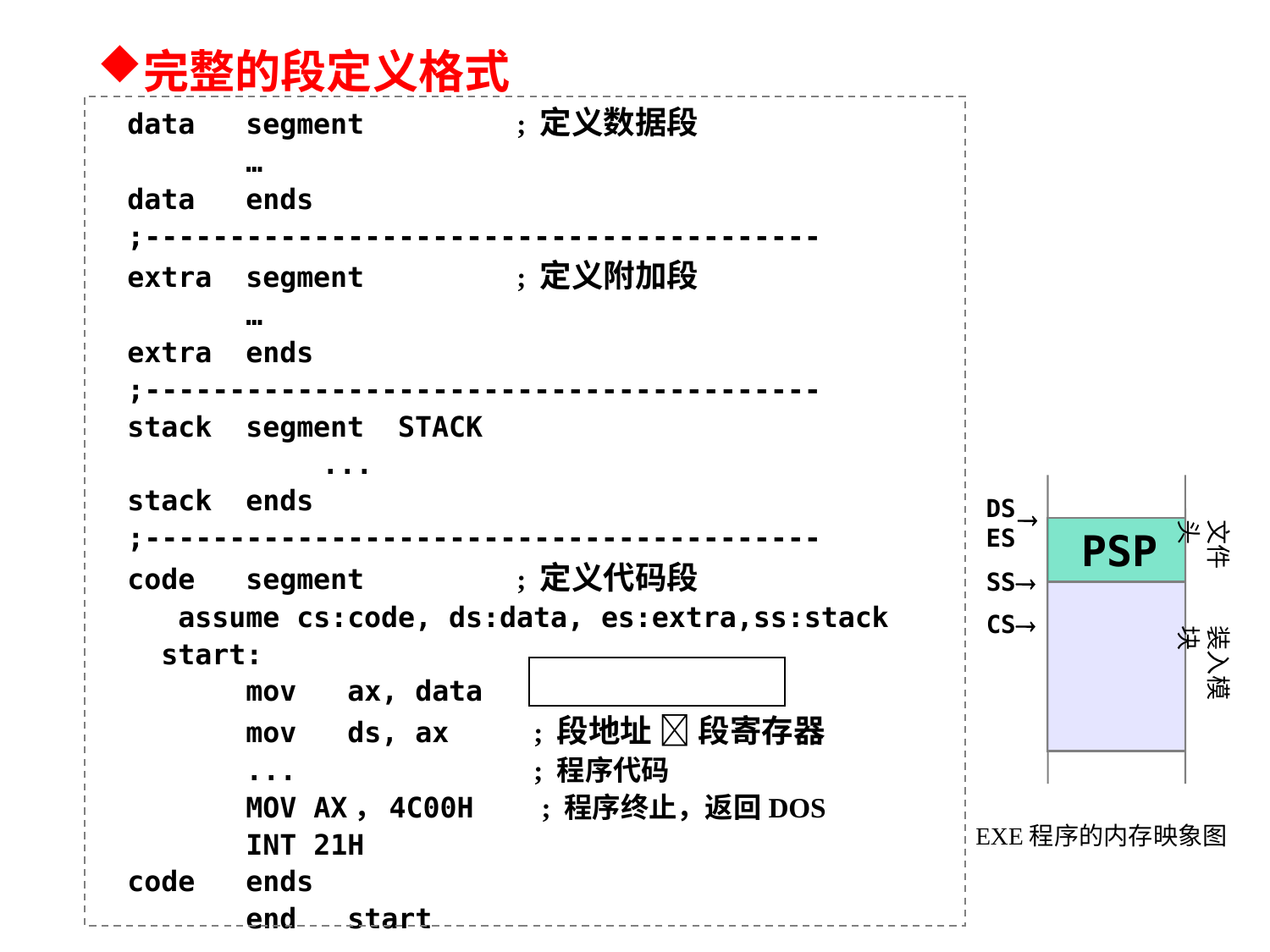

完整的段定义格式
data   segment         ; 定义数据段
       …
data   ends
;----------------------------------------
extra  segment         ; 定义附加段
       …
extra  ends
;----------------------------------------
stack  segment  STACK
	    ...
stack  ends
;----------------------------------------
code   segment         ; 定义代码段
   assume cs:code, ds:data, es:extra,ss:stack
  start:
       mov   ax, data
       mov   ds, ax     ; 段地址 → 段寄存器
       ...              ; 程序代码
       MOV AX，4C00H    ; 程序终止，返回DOS
       INT 21H
code   ends
       end   start

DS
ES
→
文件头

PSP
SS→

CS→
装入模块

EXE程序的内存映象图